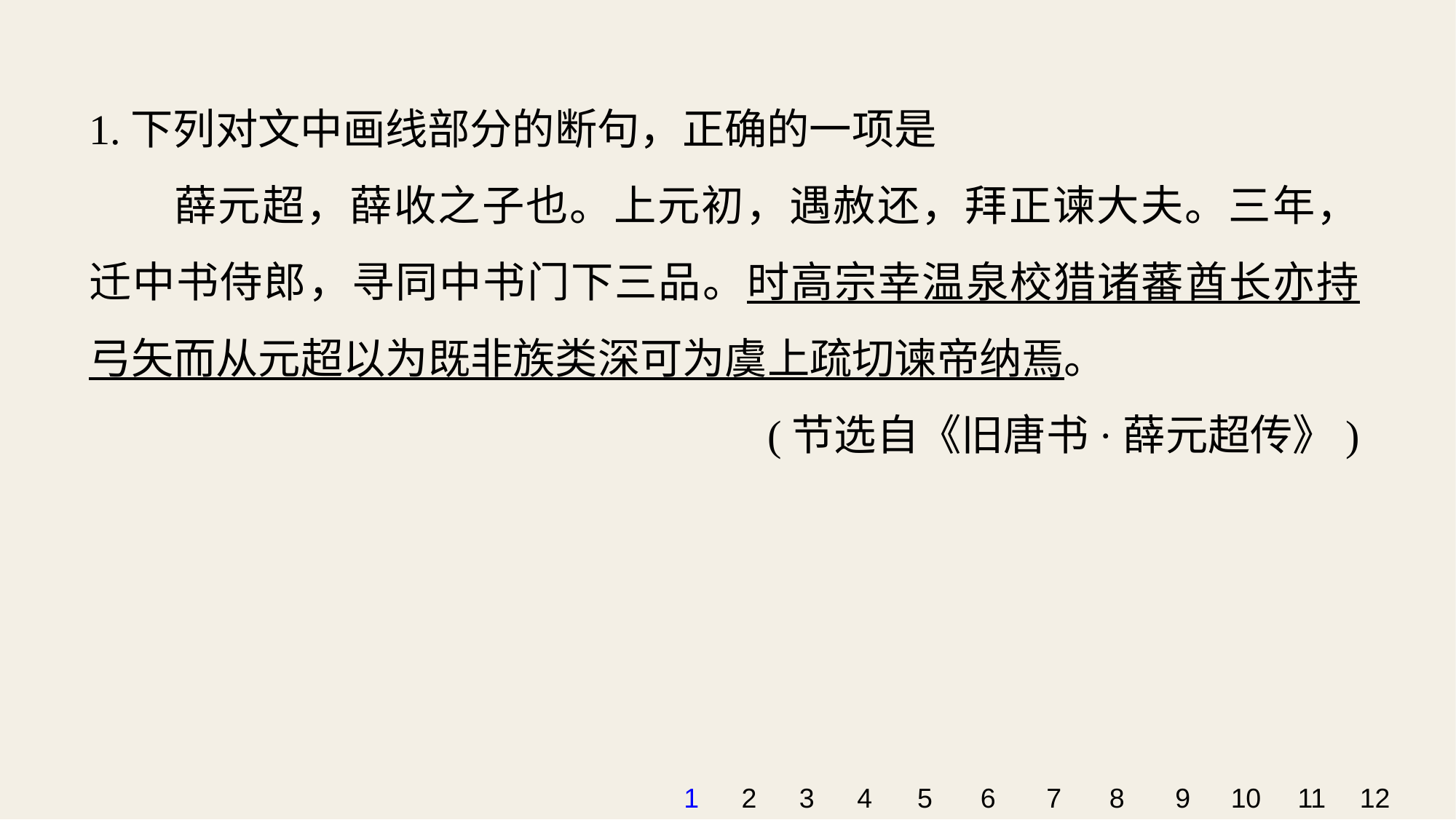

1.下列对文中画线部分的断句，正确的一项是
薛元超，薛收之子也。上元初，遇赦还，拜正谏大夫。三年，迁中书侍郎，寻同中书门下三品。时高宗幸温泉校猎诸蕃酋长亦持弓矢而从元超以为既非族类深可为虞上疏切谏帝纳焉。
(节选自《旧唐书·薛元超传》)
1
2
3
4
5
6
7
8
9
10
11
12